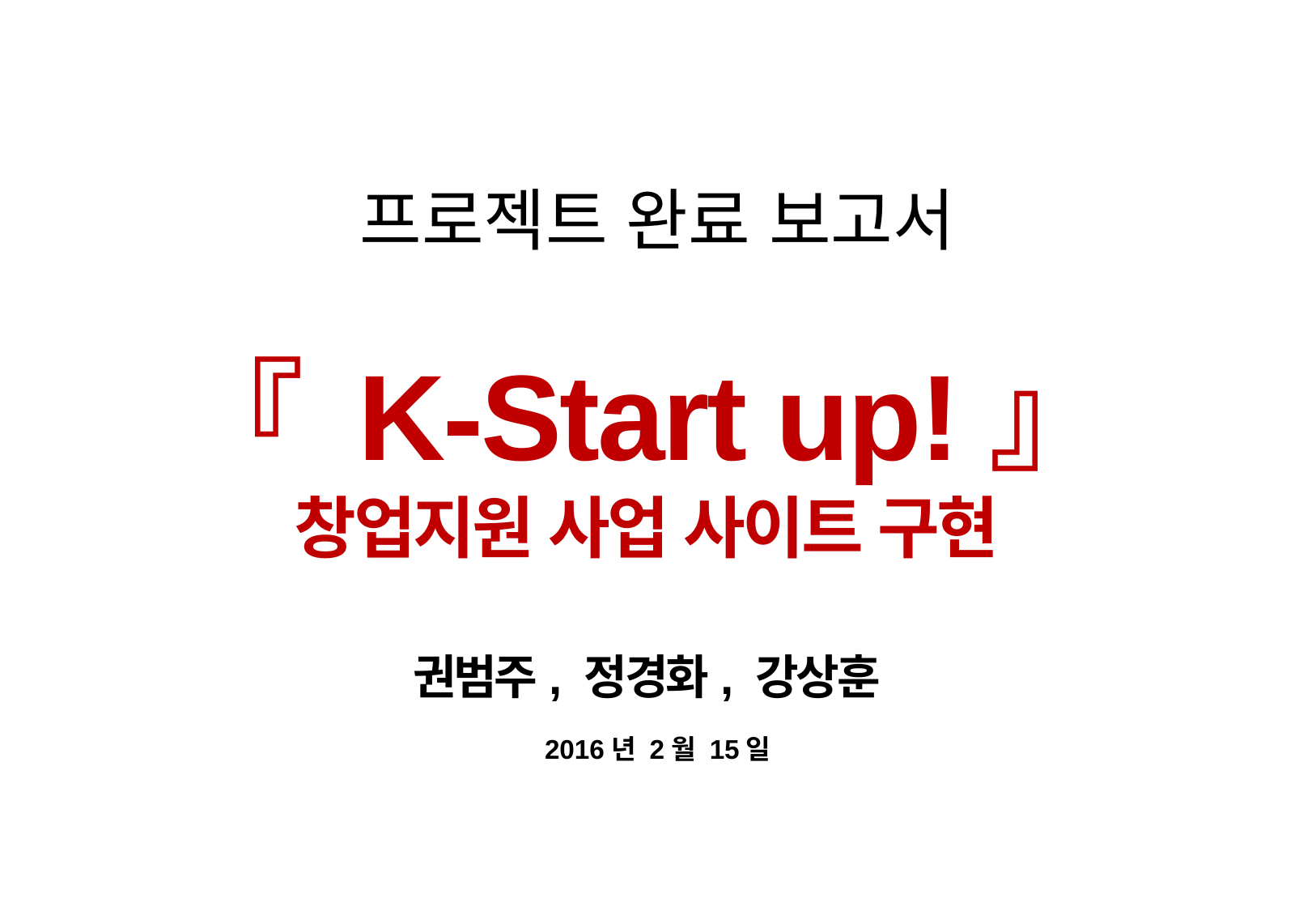

프로젝트 완료 보고서
『 K-Start up!』
창업지원 사업 사이트 구현

권범주, 정경화, 강상훈
2016년 2월 15일